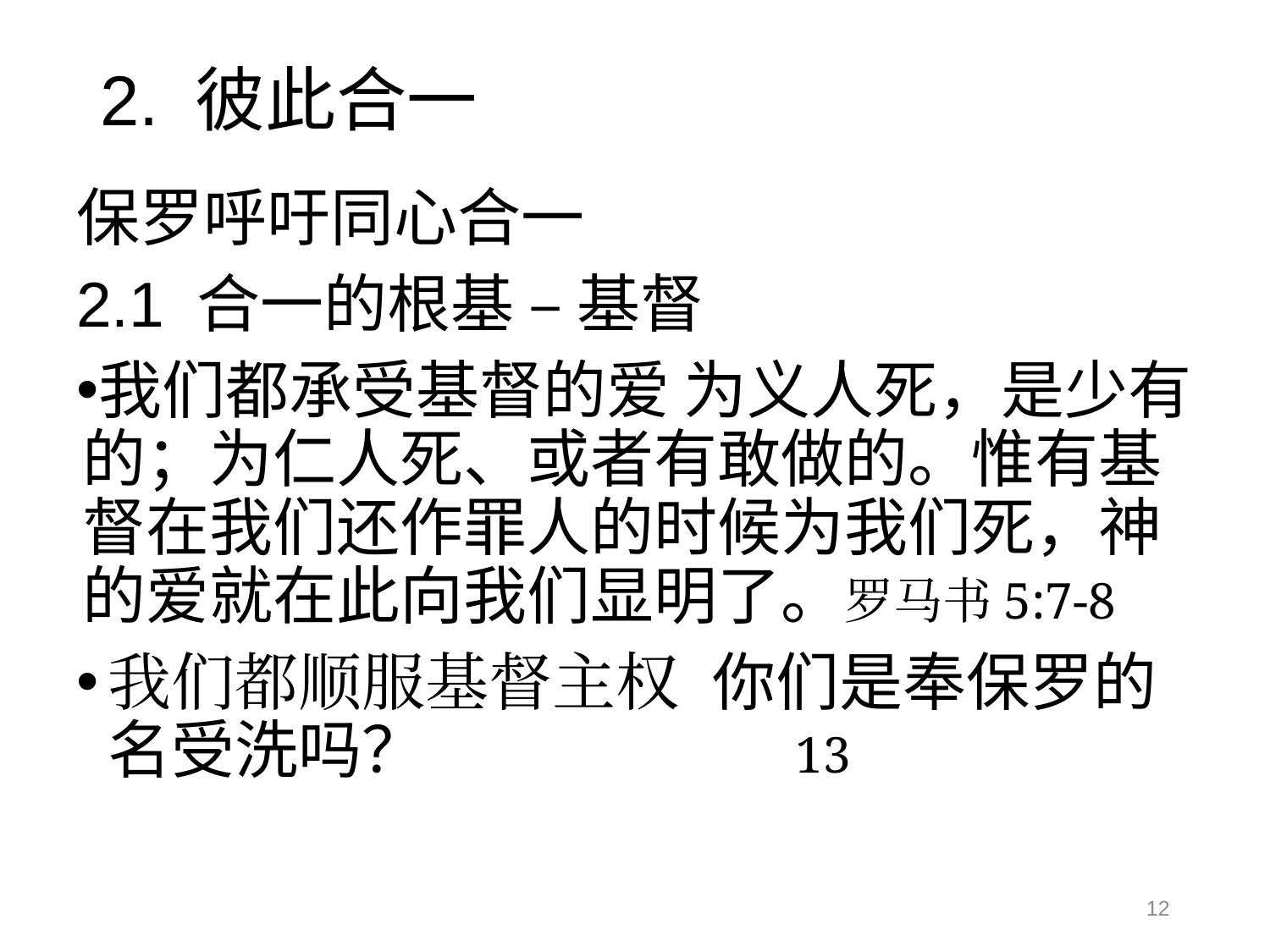

# 2. 彼此合一
保罗呼吁同心合一
2.1 合一的根基 – 基督
我们都承受基督的爱 为义人死，是少有的；为仁人死、或者有敢做的。惟有基督在我们还作罪人的时候为我们死，神的爱就在此向我们显明了。罗马书5:7-8
我们都顺服基督主权  你们是奉保罗的名受洗吗？                            13

12